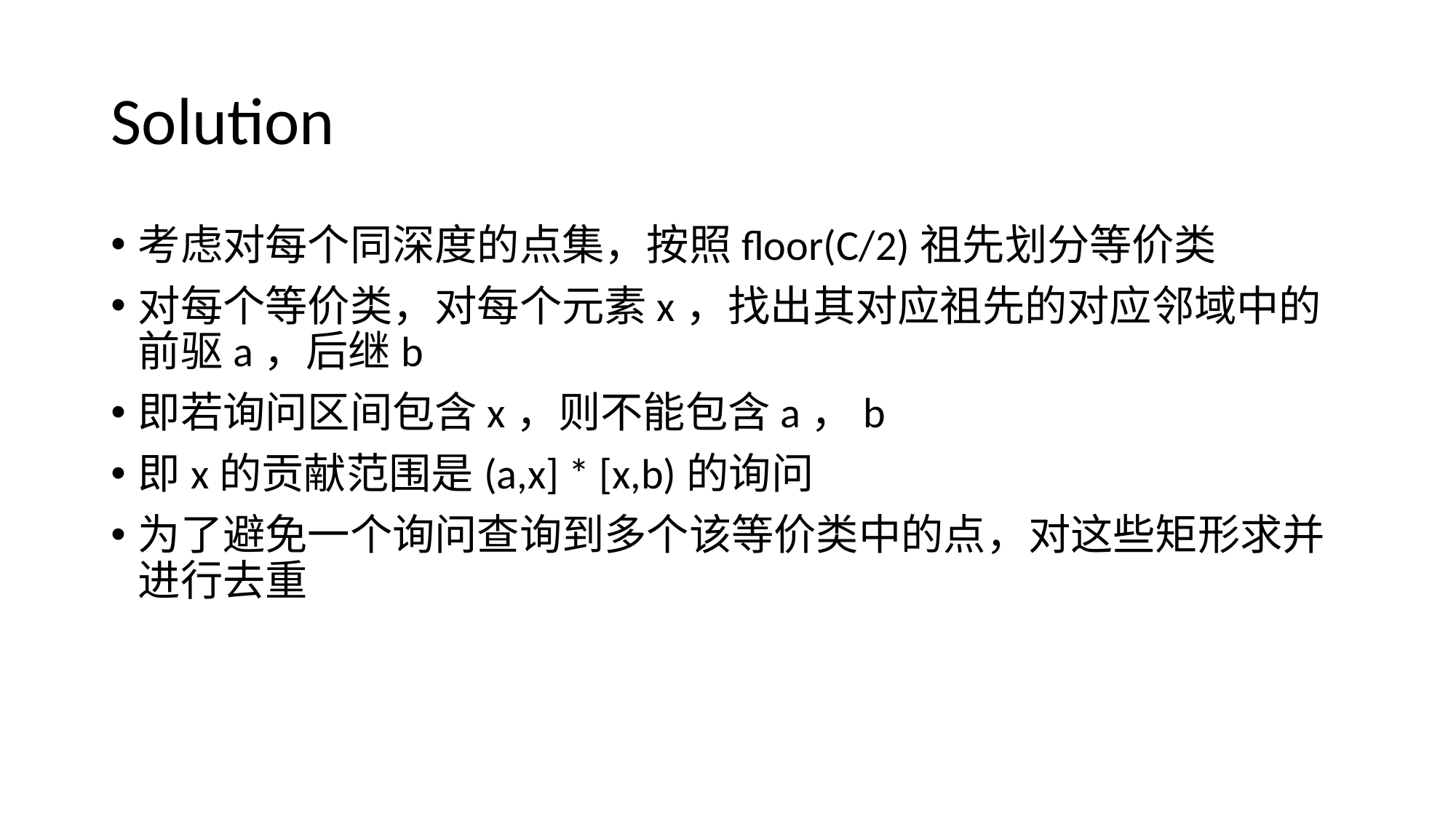

# Solution
考虑对每个同深度的点集，按照floor(C/2)祖先划分等价类
对每个等价类，对每个元素x，找出其对应祖先的对应邻域中的前驱a，后继b
即若询问区间包含x，则不能包含a，b
即x的贡献范围是(a,x] * [x,b)的询问
为了避免一个询问查询到多个该等价类中的点，对这些矩形求并进行去重